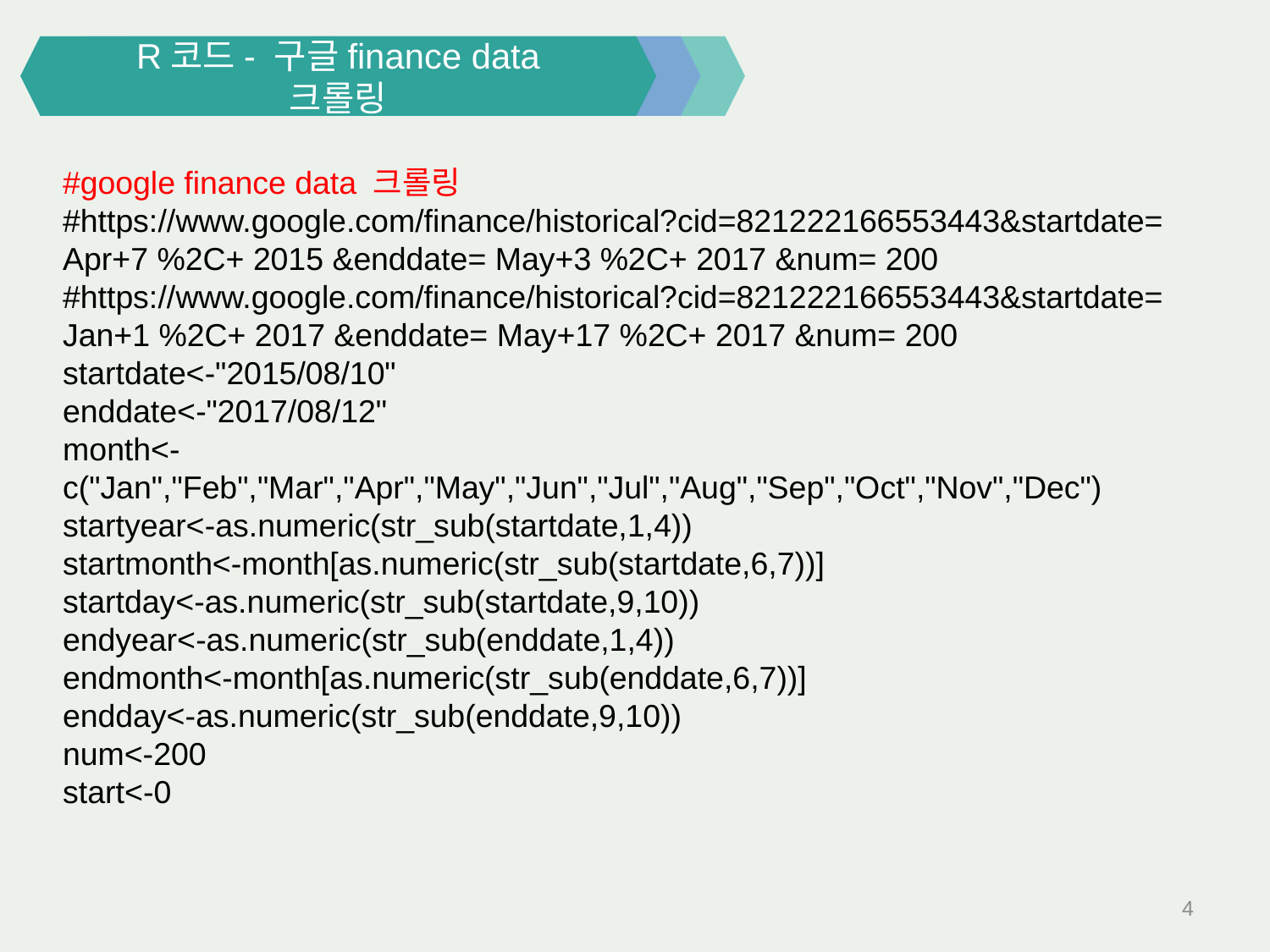

R코드- 구글finance data 크롤링

#google finance data 크롤링
#https://www.google.com/finance/historical?cid=821222166553443&startdate= Apr+7 %2C+ 2015 &enddate= May+3 %2C+ 2017 &num= 200
#https://www.google.com/finance/historical?cid=821222166553443&startdate= Jan+1 %2C+ 2017 &enddate= May+17 %2C+ 2017 &num= 200
startdate<-"2015/08/10"
enddate<-"2017/08/12"
month<-c("Jan","Feb","Mar","Apr","May","Jun","Jul","Aug","Sep","Oct","Nov","Dec")
startyear<-as.numeric(str_sub(startdate,1,4))
startmonth<-month[as.numeric(str_sub(startdate,6,7))]
startday<-as.numeric(str_sub(startdate,9,10))
endyear<-as.numeric(str_sub(enddate,1,4))
endmonth<-month[as.numeric(str_sub(enddate,6,7))]
endday<-as.numeric(str_sub(enddate,9,10))
num<-200
start<-0
4